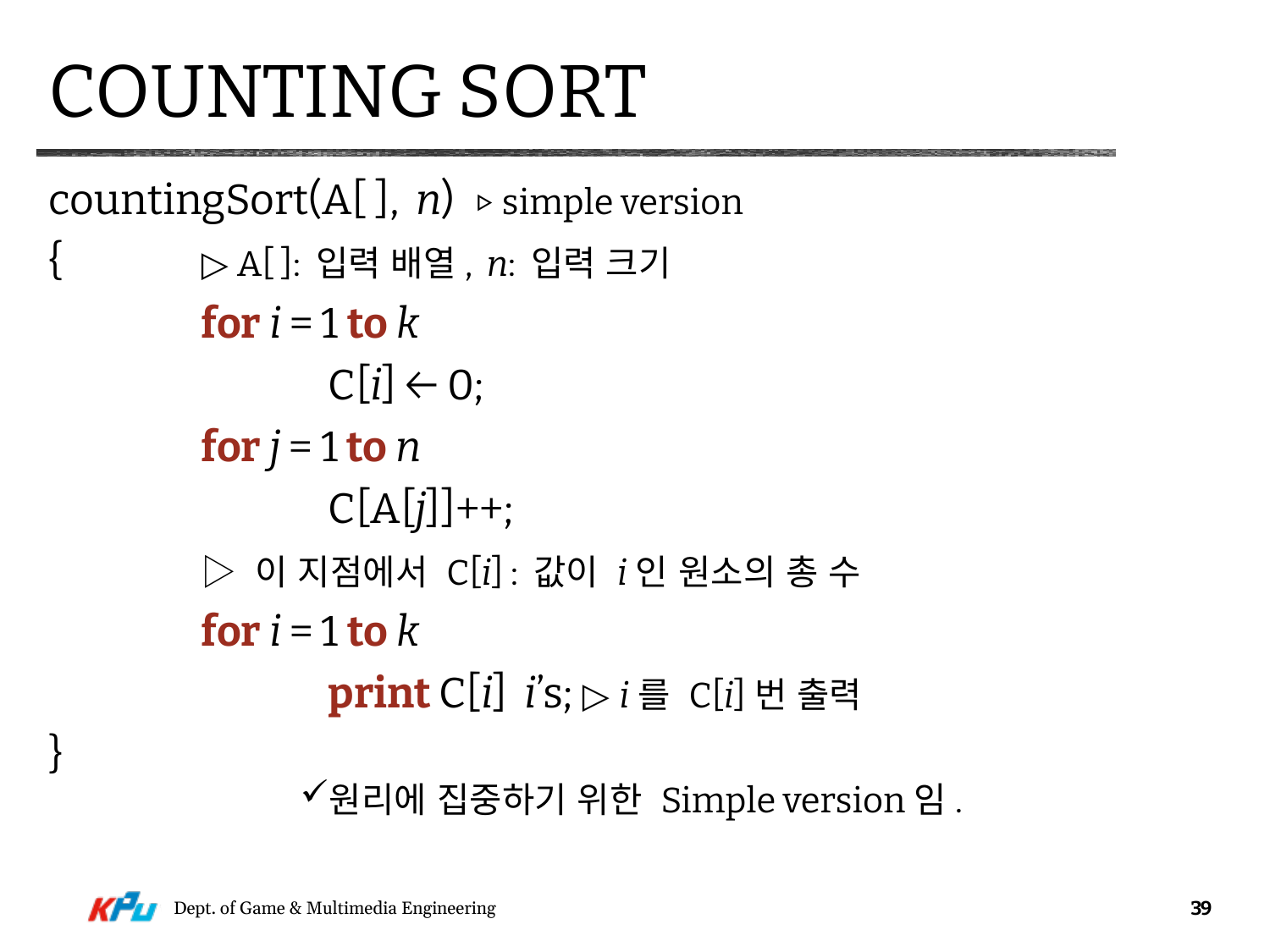

# Counting Sort
countingSort(A[ ],  n)  ▷ simple version
{		▷ A[ ]: 입력 배열,  n: 입력 크기
		for i = 1 to k
			C[i] ← 0;
		for j = 1 to n
			C[A[j]]++;
		▷ 이 지점에서 C[i] : 값이 i인 원소의 총 수
		for i = 1 to k
		 	print C[i]  i’s;	▷ i를 C[i]번 출력
}

원리에 집중하기 위한 Simple version임.
Dept. of Game & Multimedia Engineering
39